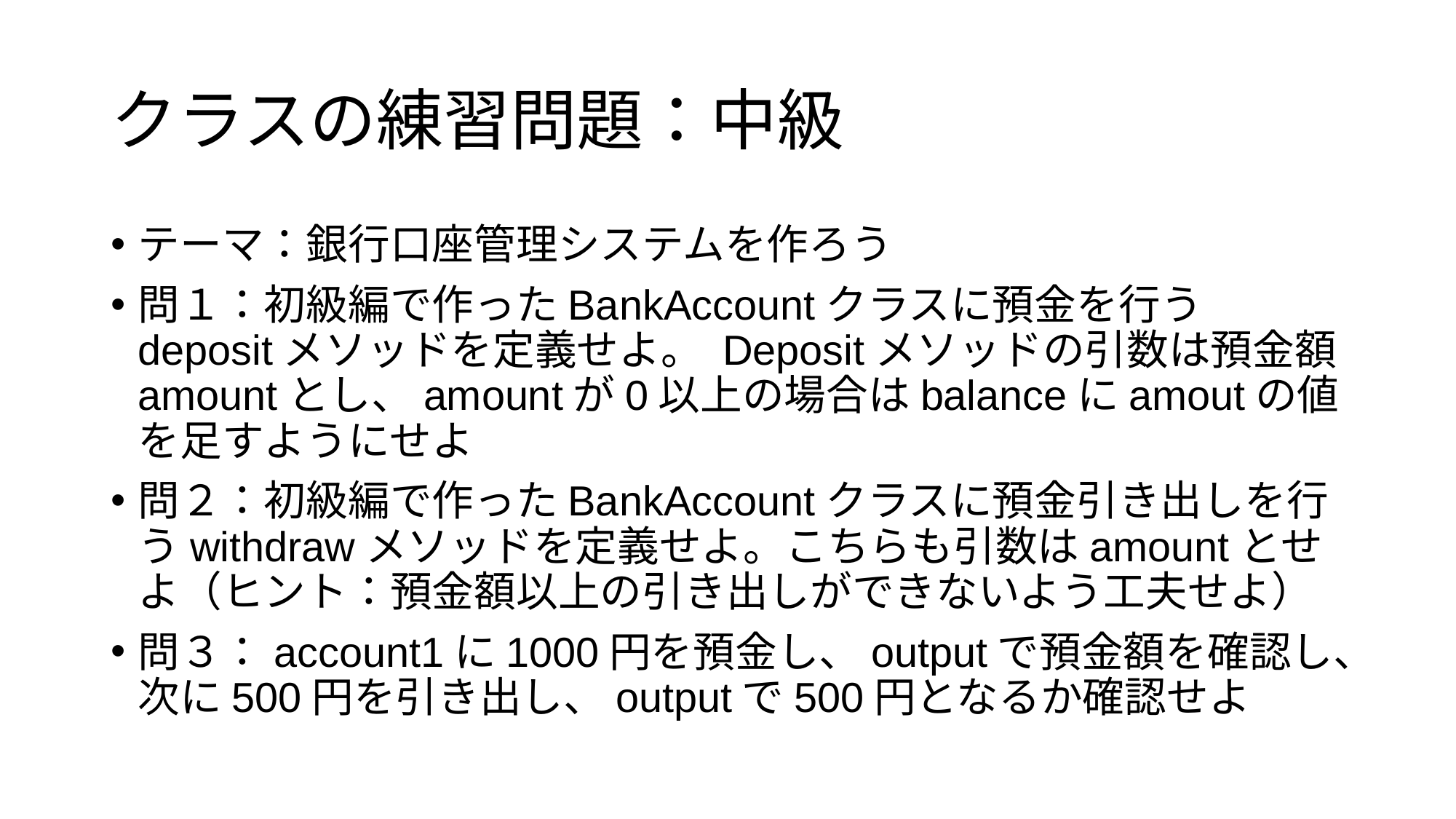

# クラスの練習問題：中級
テーマ：銀行口座管理システムを作ろう
問１：初級編で作ったBankAccountクラスに預金を行うdepositメソッドを定義せよ。 Depositメソッドの引数は預金額amountとし、amountが0以上の場合はbalanceにamoutの値を足すようにせよ
問２：初級編で作ったBankAccountクラスに預金引き出しを行うwithdrawメソッドを定義せよ。こちらも引数はamountとせよ（ヒント：預金額以上の引き出しができないよう工夫せよ）
問３：account1に1000円を預金し、outputで預金額を確認し、次に500円を引き出し、outputで500円となるか確認せよ